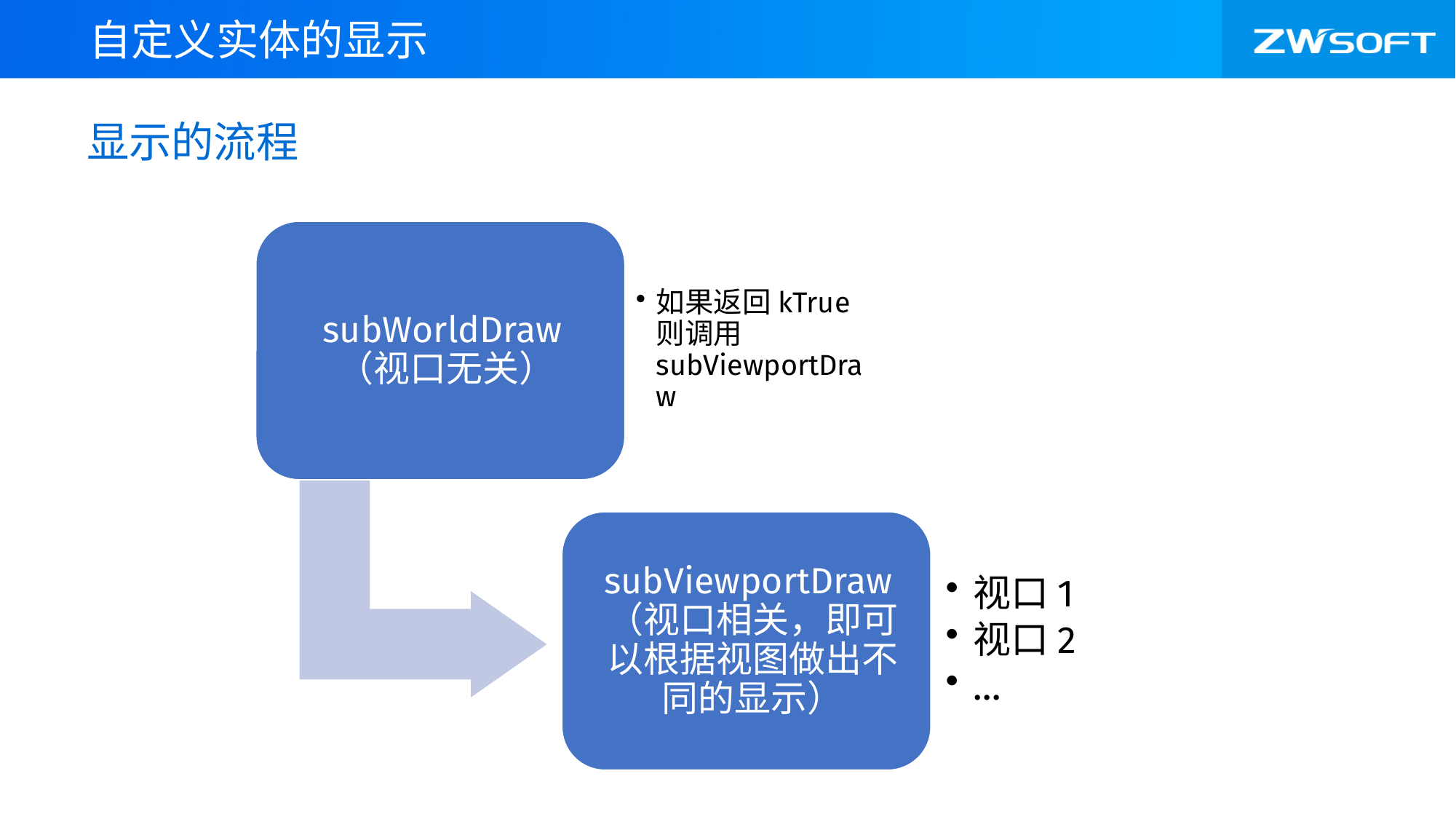

自定义实体的显示
# 显示的流程
subWorldDraw（视口无关）
如果返回kTrue则调用subViewportDraw
subViewportDraw（视口相关，即可以根据视图做出不同的显示）
视口1
视口2
…